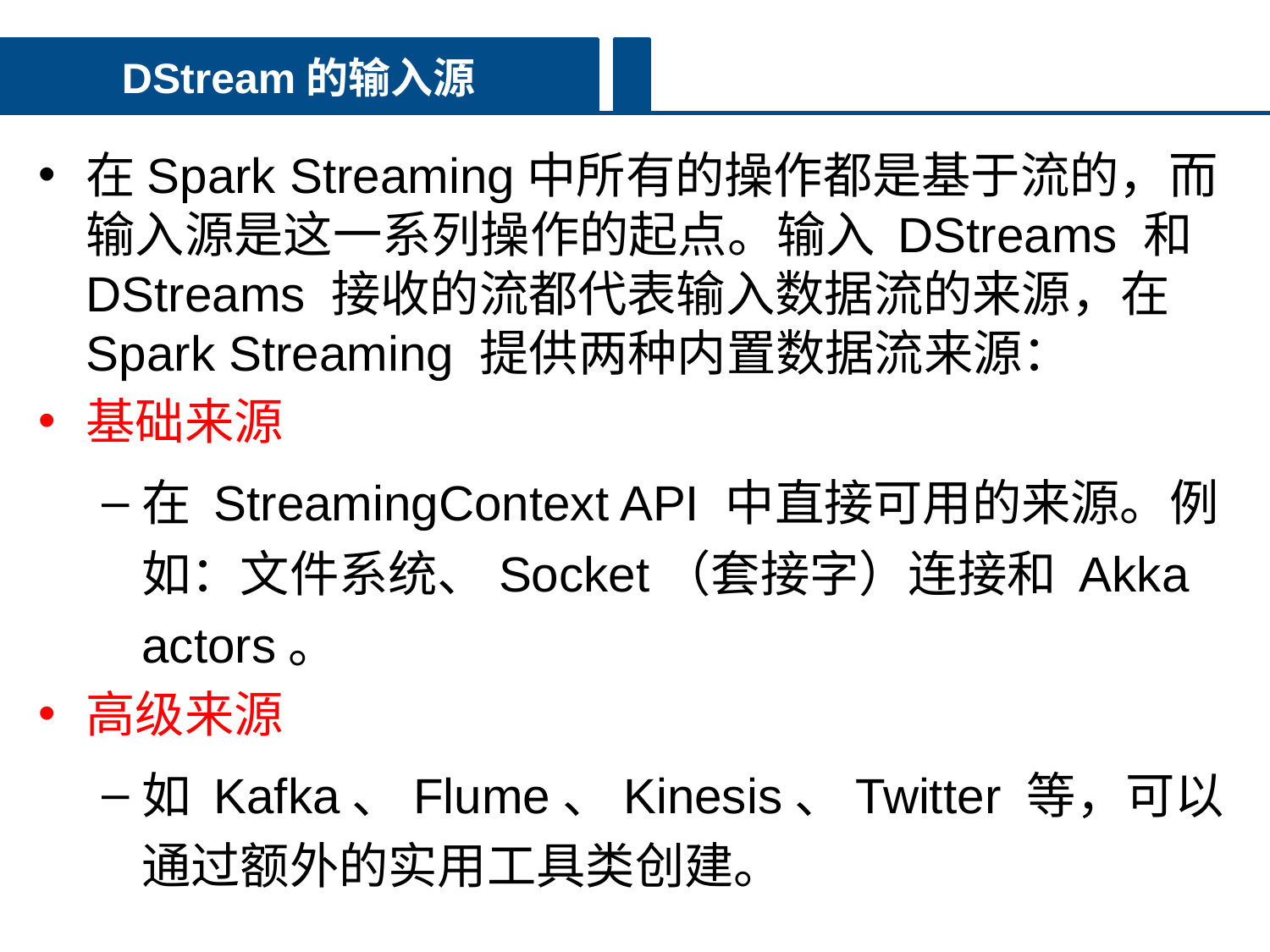

DStream的输入源

在Spark Streaming中所有的操作都是基于流的，而输入源是这一系列操作的起点。输入 DStreams 和 DStreams 接收的流都代表输入数据流的来源，在Spark Streaming 提供两种内置数据流来源：
基础来源
在 StreamingContext API 中直接可用的来源。例如：文件系统、Socket（套接字）连接和 Akka actors。
高级来源
如 Kafka、Flume、Kinesis、Twitter 等，可以通过额外的实用工具类创建。